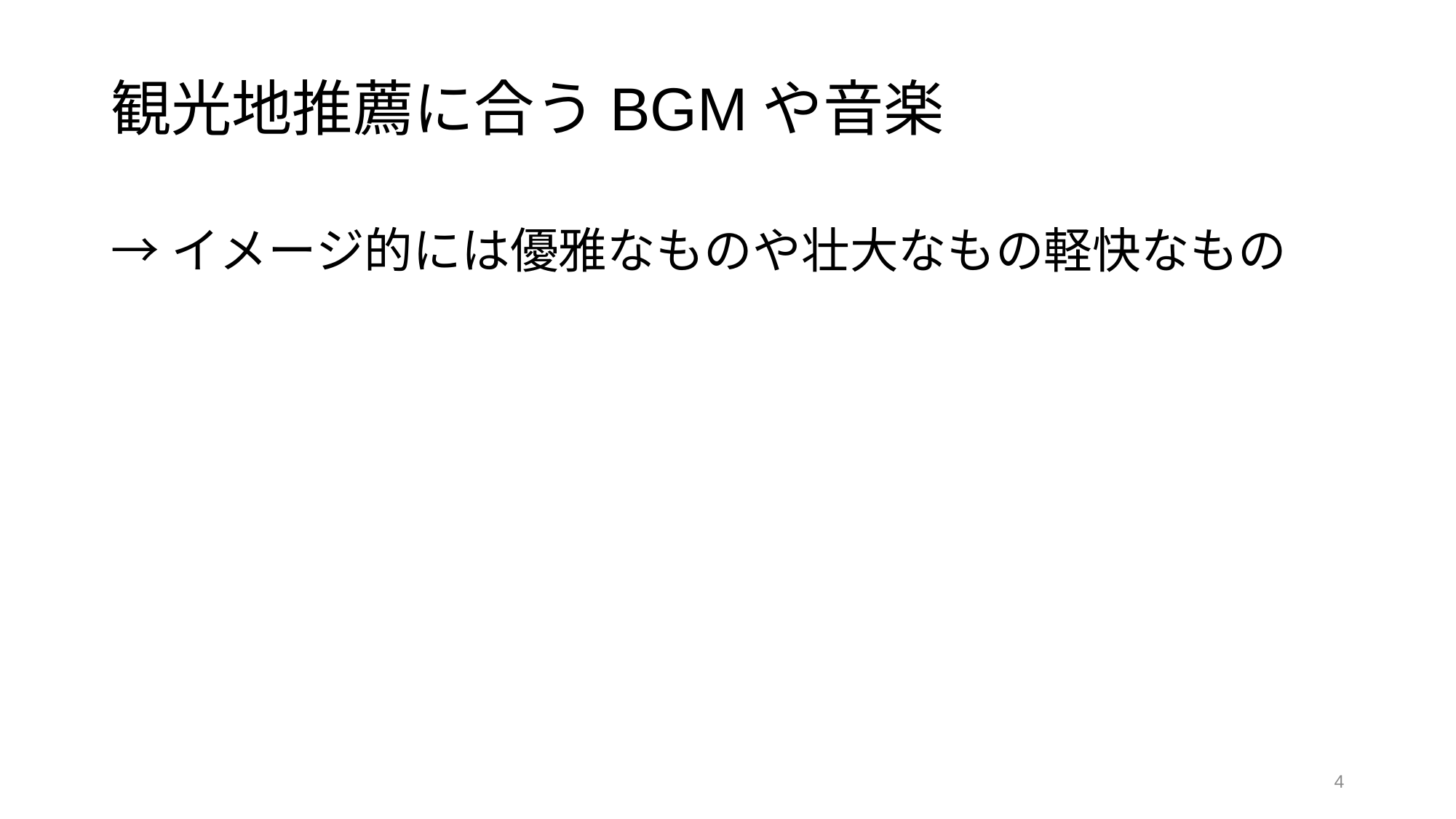

観光地推薦に合うBGMや音楽

→イメージ的には優雅なものや壮大なもの軽快なもの
4